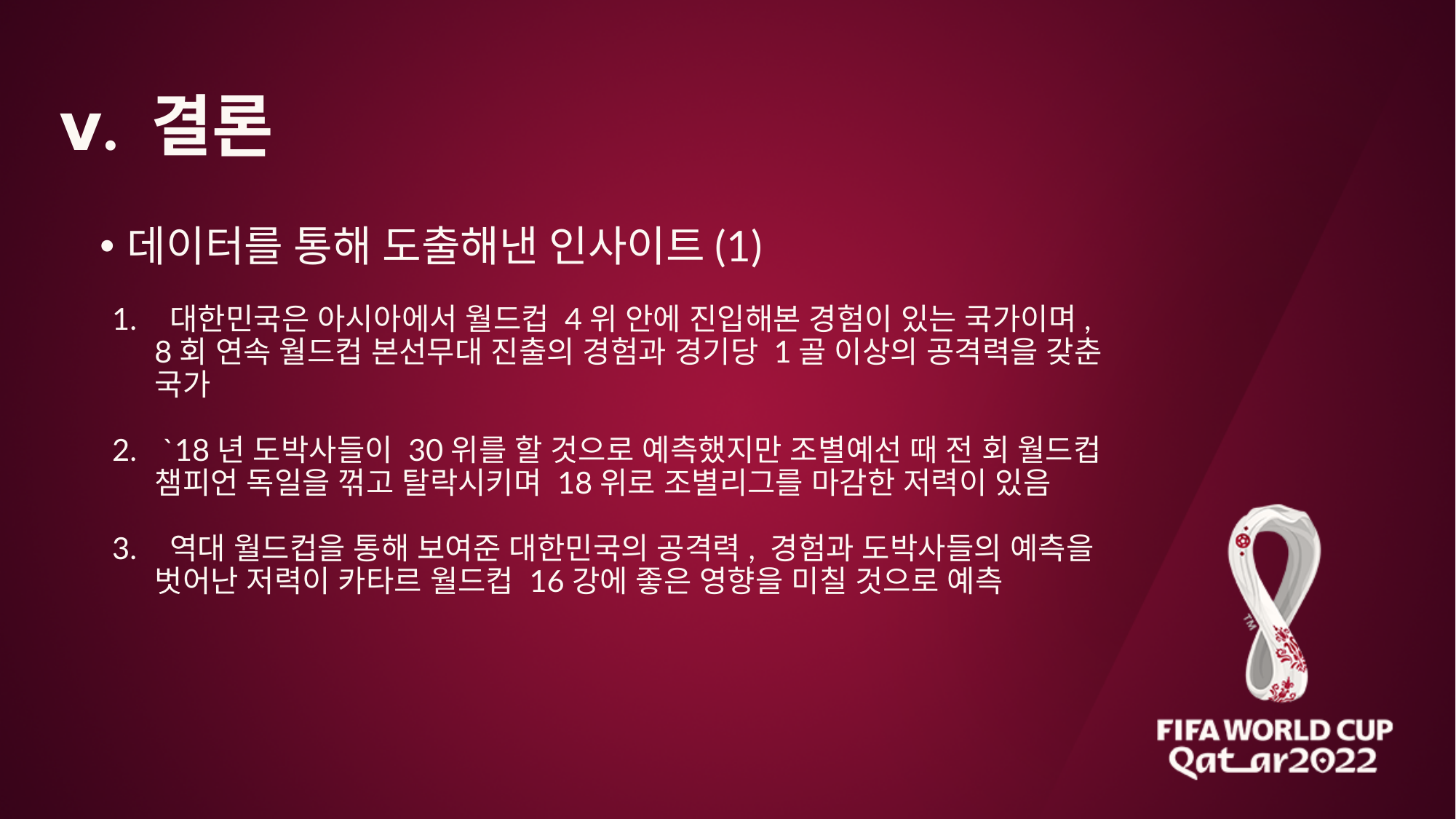

# ⅴ. 결론
데이터를 통해 도출해낸 인사이트(1)

 대한민국은 아시아에서 월드컵 4위 안에 진입해본 경험이 있는 국가이며, 8회 연속 월드컵 본선무대 진출의 경험과 경기당 1골 이상의 공격력을 갖춘 국가

 `18년 도박사들이 30위를 할 것으로 예측했지만 조별예선 때 전 회 월드컵 챔피언 독일을 꺾고 탈락시키며 18위로 조별리그를 마감한 저력이 있음

 역대 월드컵을 통해 보여준 대한민국의 공격력, 경험과 도박사들의 예측을 벗어난 저력이 카타르 월드컵 16강에 좋은 영향을 미칠 것으로 예측